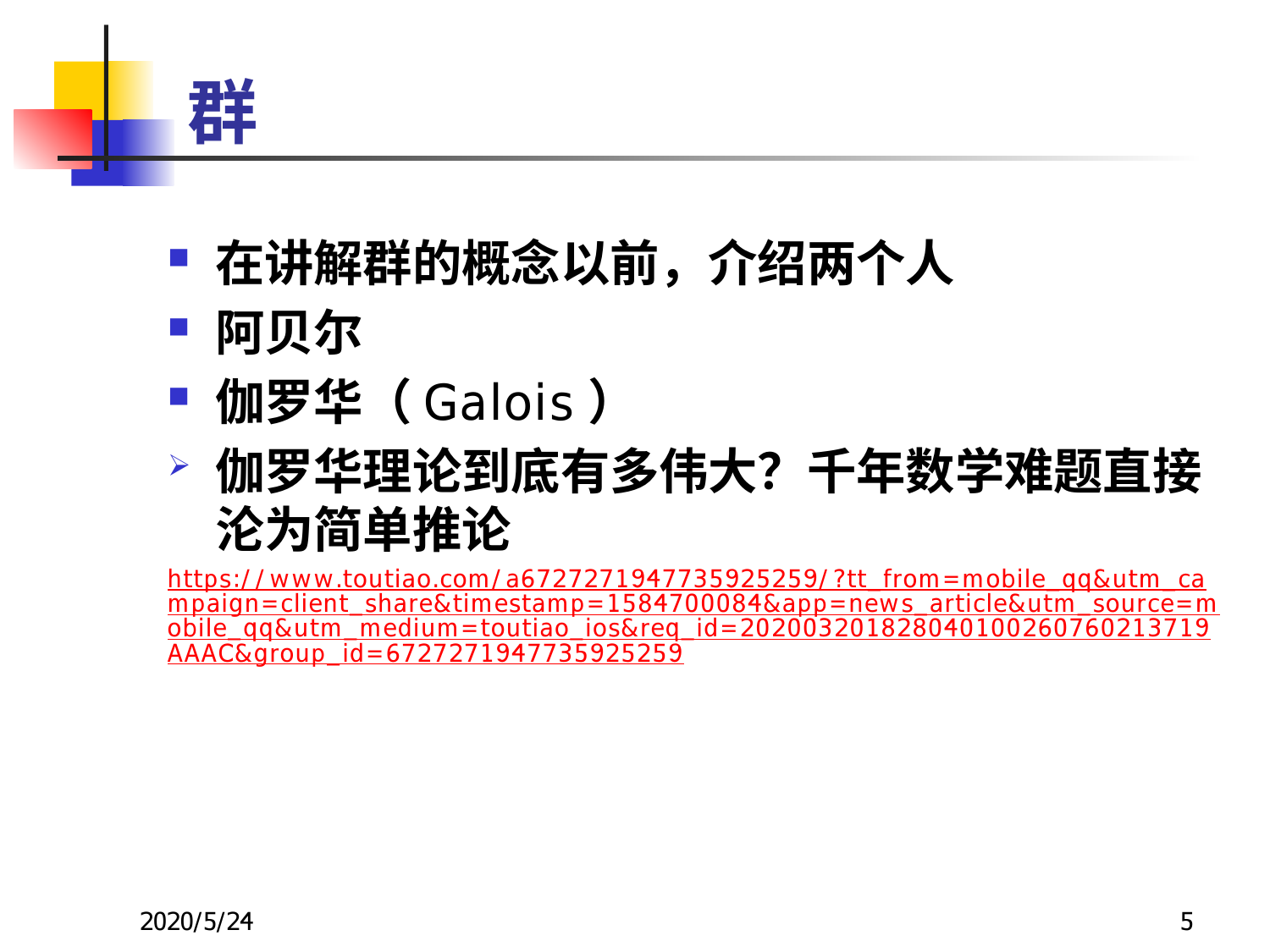

# 群
在讲解群的概念以前，介绍两个人
阿贝尔
伽罗华（Galois）
伽罗华理论到底有多伟大？千年数学难题直接沦为简单推论
https://www.toutiao.com/a6727271947735925259/?tt_from=mobile_qq&utm_campaign=client_share&timestamp=1584700084&app=news_article&utm_source=mobile_qq&utm_medium=toutiao_ios&req_id=202003201828040100260760213719AAAC&group_id=6727271947735925259

2020/5/24
5